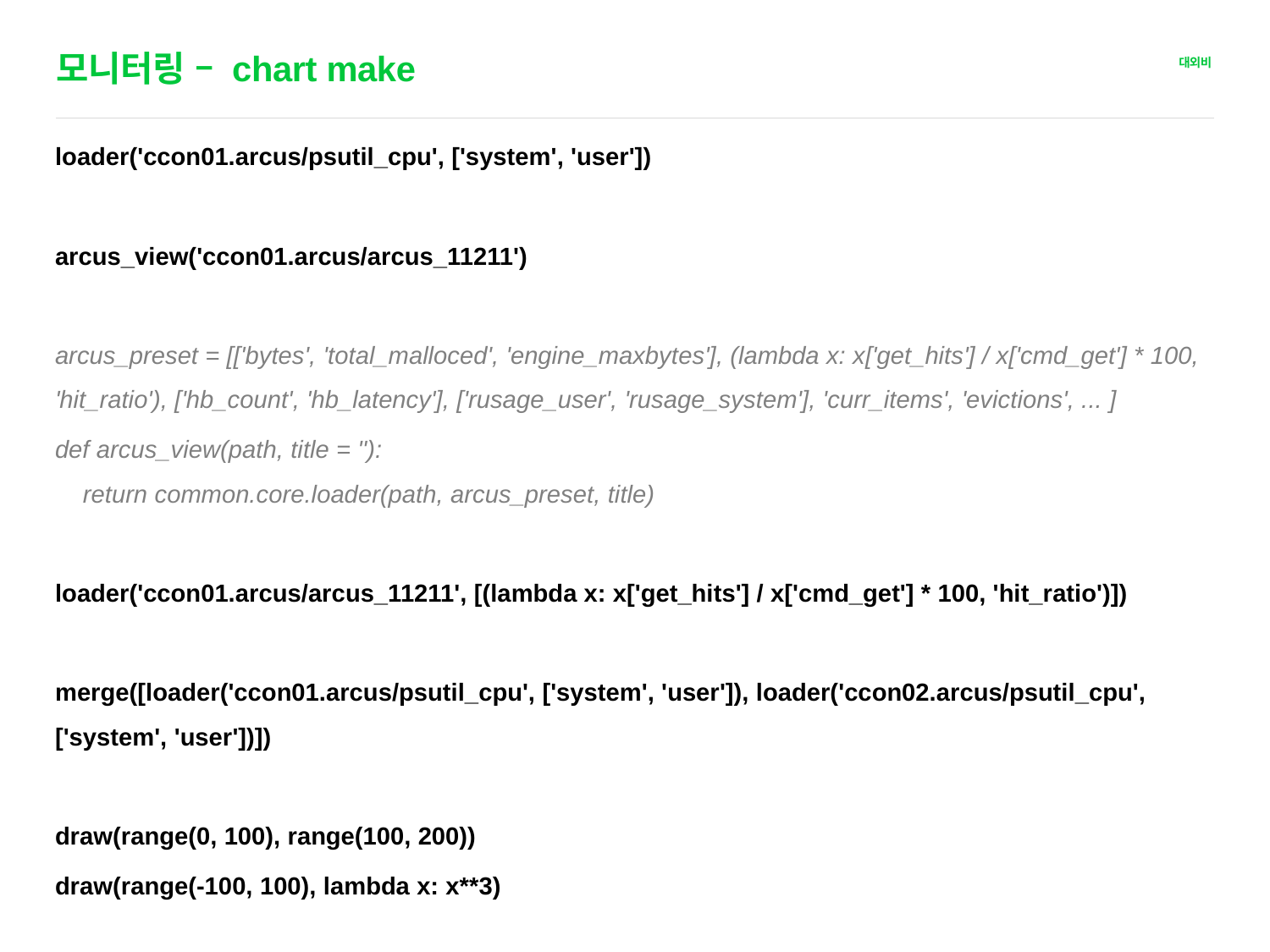

# 모니터링 – chart make
loader('ccon01.arcus/psutil_cpu', ['system', 'user'])

arcus_view('ccon01.arcus/arcus_11211')

arcus_preset = [['bytes', 'total_malloced', 'engine_maxbytes'], (lambda x: x['get_hits'] / x['cmd_get'] * 100, 'hit_ratio'), ['hb_count', 'hb_latency'], ['rusage_user', 'rusage_system'], 'curr_items', 'evictions', ... ]
def arcus_view(path, title = ''):
    return common.core.loader(path, arcus_preset, title)

loader('ccon01.arcus/arcus_11211', [(lambda x: x['get_hits'] / x['cmd_get'] * 100, 'hit_ratio')])

merge([loader('ccon01.arcus/psutil_cpu', ['system', 'user']), loader('ccon02.arcus/psutil_cpu', ['system', 'user'])])

draw(range(0, 100), range(100, 200))
draw(range(-100, 100), lambda x: x**3)